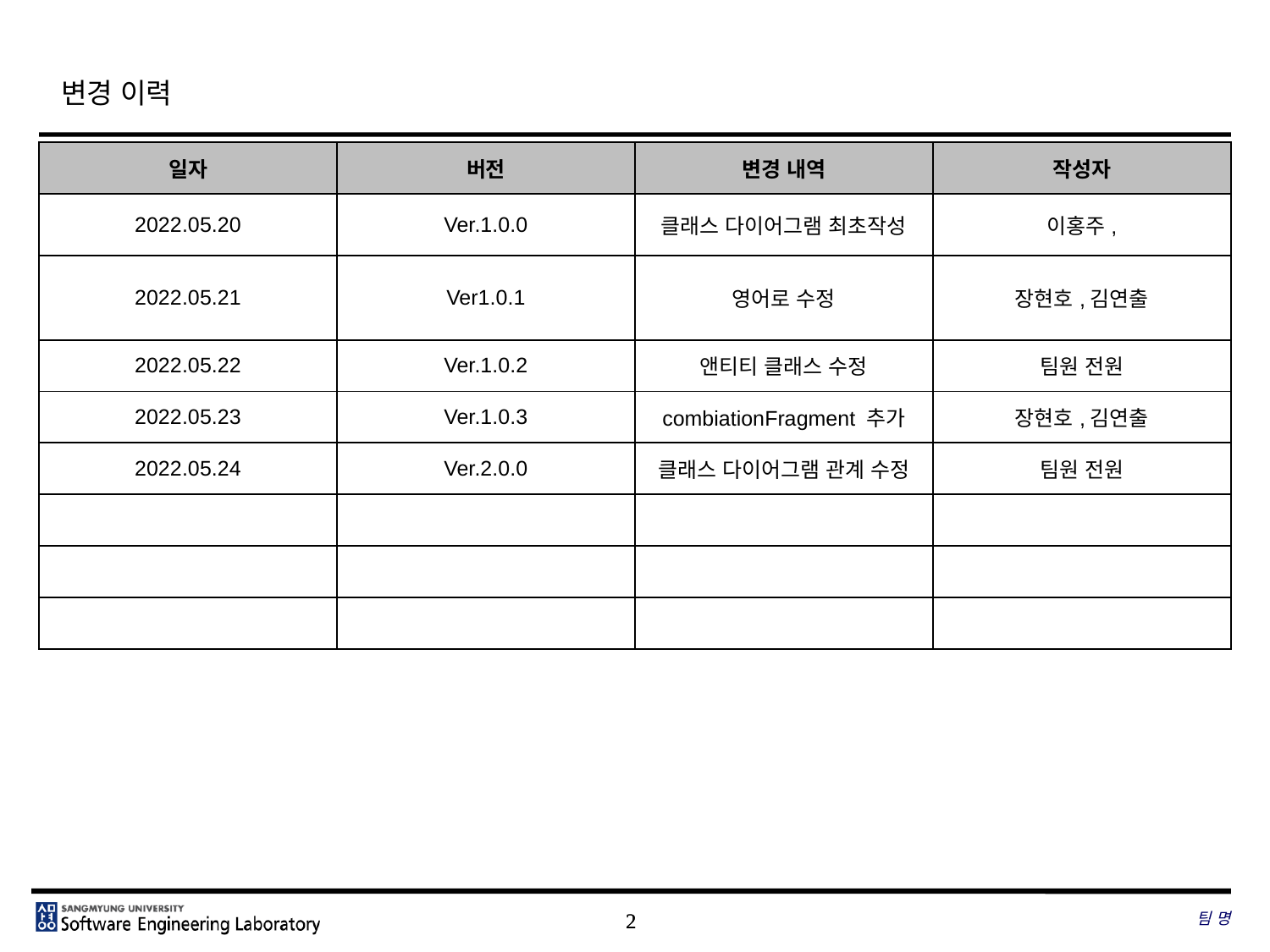

# 변경 이력
| 일자 | 버전 | 변경 내역 | 작성자 |
| --- | --- | --- | --- |
| 2022.05.20 | Ver.1.0.0 | 클래스 다이어그램 최초작성 | 이홍주, |
| 2022.05.21 | Ver1.0.1 | 영어로 수정 | 장현호,김연출 |
| 2022.05.22 | Ver.1.0.2 | 앤티티 클래스 수정 | 팀원 전원 |
| 2022.05.23 | Ver.1.0.3 | combiationFragment 추가 | 장현호,김연출 |
| 2022.05.24 | Ver.2.0.0 | 클래스 다이어그램 관계 수정 | 팀원 전원 |
|  |  |  |  |
|  |  |  |  |
|  |  |  |  |
팀 명